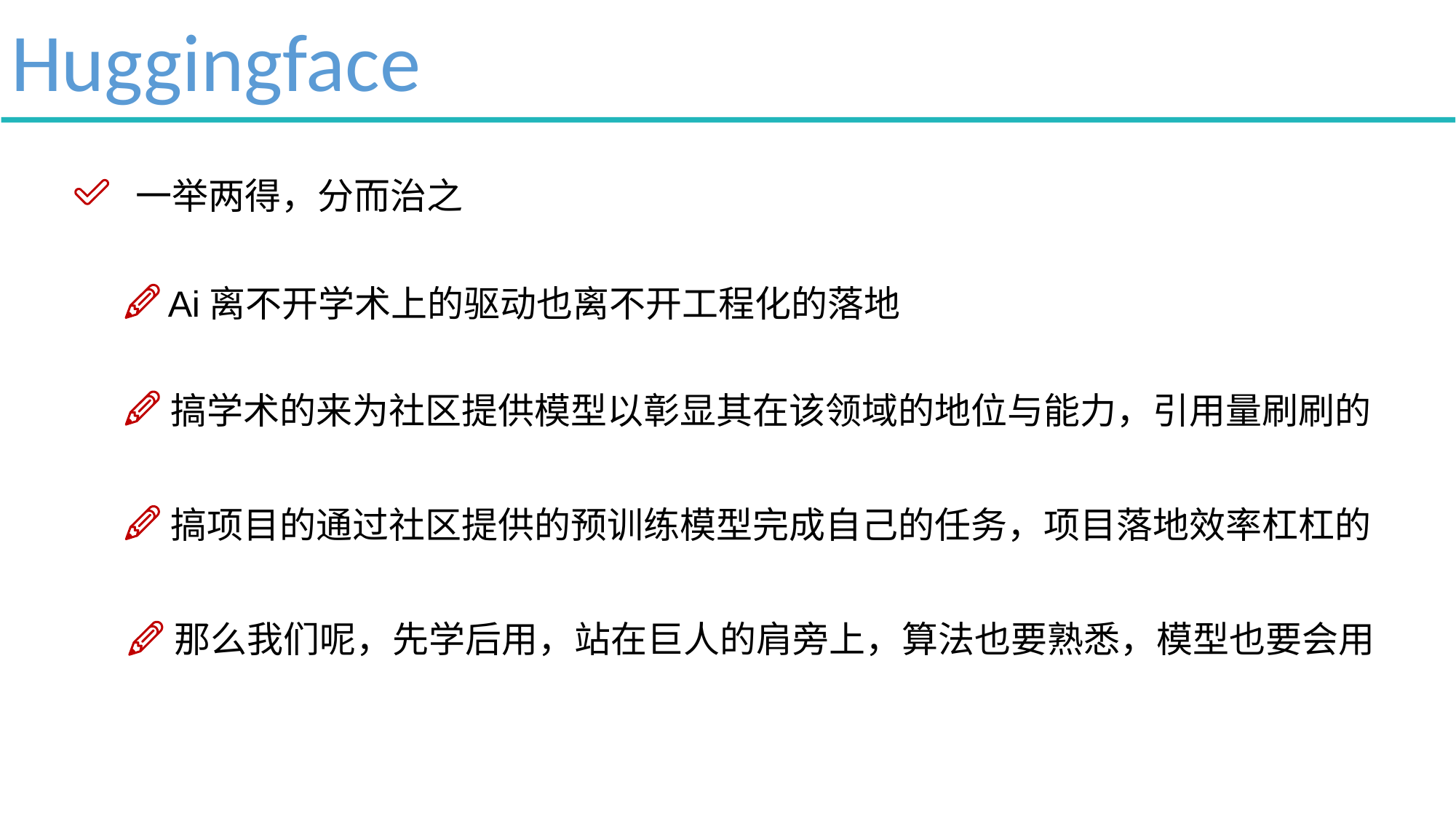

Huggingface
一举两得，分而治之

Ai离不开学术上的驱动也离不开工程化的落地

搞学术的来为社区提供模型以彰显其在该领域的地位与能力，引用量刷刷的

搞项目的通过社区提供的预训练模型完成自己的任务，项目落地效率杠杠的

那么我们呢，先学后用，站在巨人的肩旁上，算法也要熟悉，模型也要会用